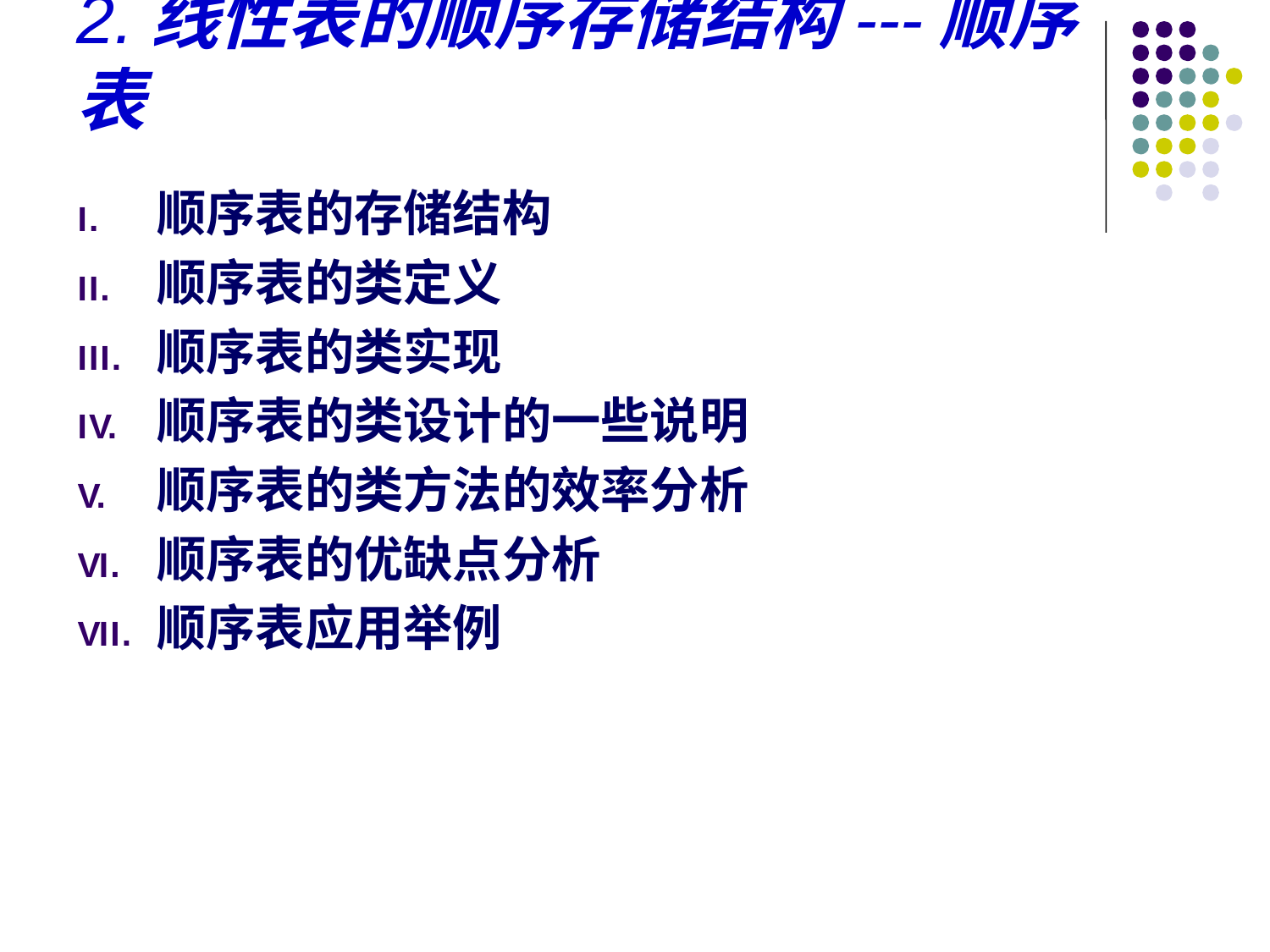

# 2.线性表的顺序存储结构---顺序表
顺序表的存储结构
顺序表的类定义
顺序表的类实现
顺序表的类设计的一些说明
顺序表的类方法的效率分析
顺序表的优缺点分析
顺序表应用举例